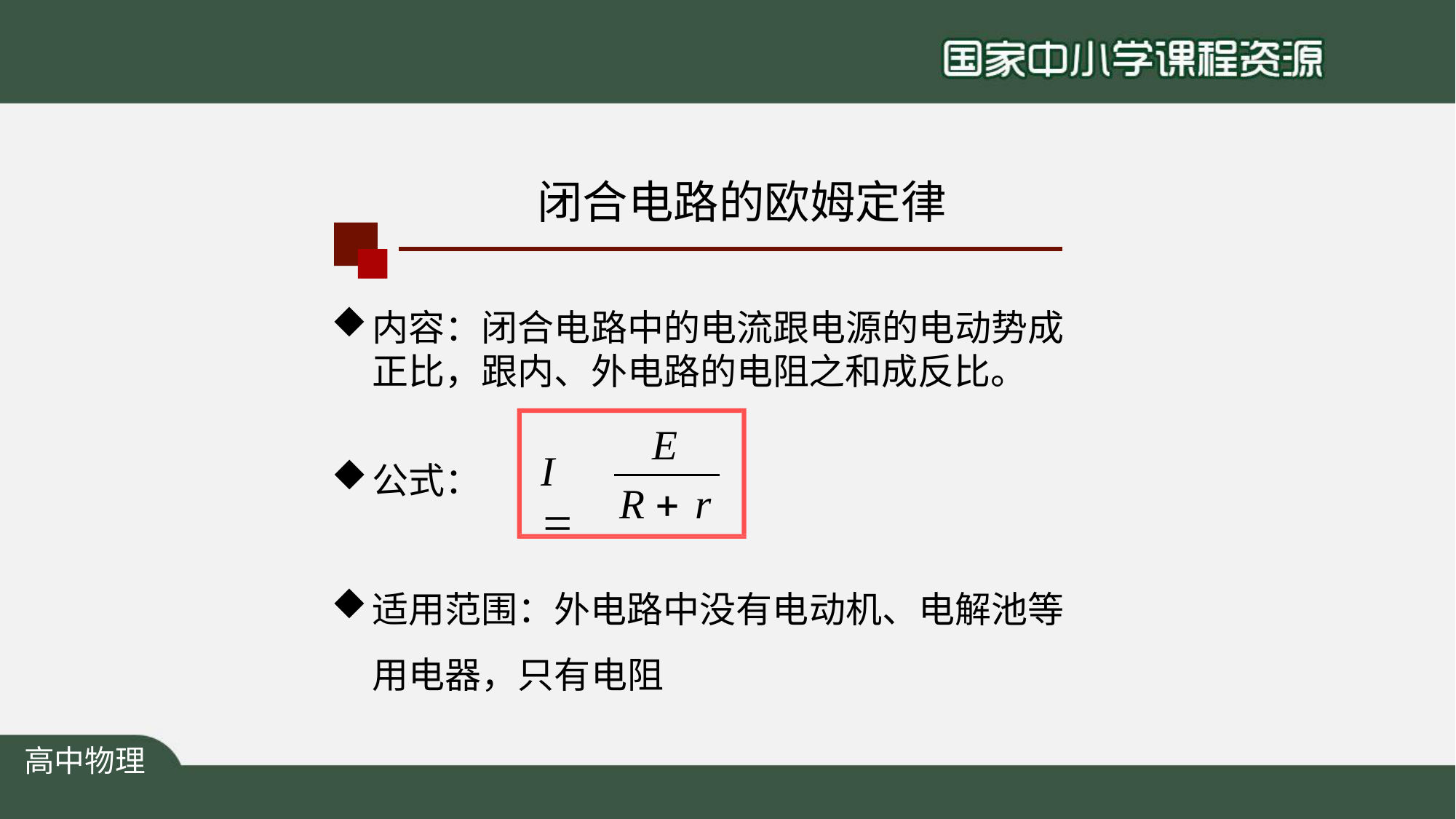

# 闭合电路的欧姆定律

内容：闭合电路中的电流跟电源的电动势成 正比，跟内、外电路的电阻之和成反比。

E
I	=
公式：
R + r

适用范围：外电路中没有电动机、电解池等 用电器，只有电阻
高中物理